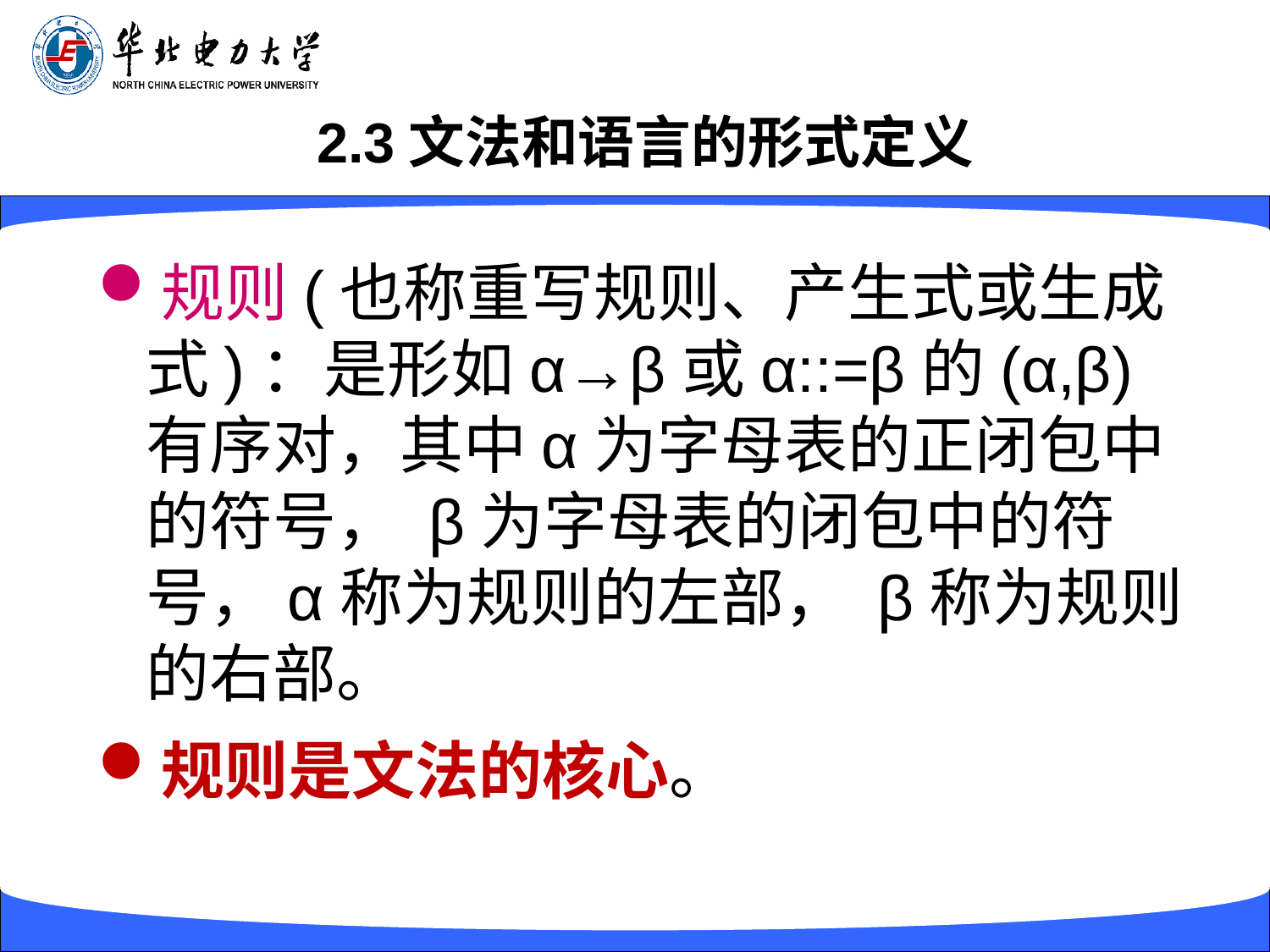

# 2.3文法和语言的形式定义
规则(也称重写规则、产生式或生成式)：是形如α→β或α::=β的(α,β)有序对，其中α为字母表的正闭包中的符号， β为字母表的闭包中的符号，α称为规则的左部， β称为规则的右部。
规则是文法的核心。